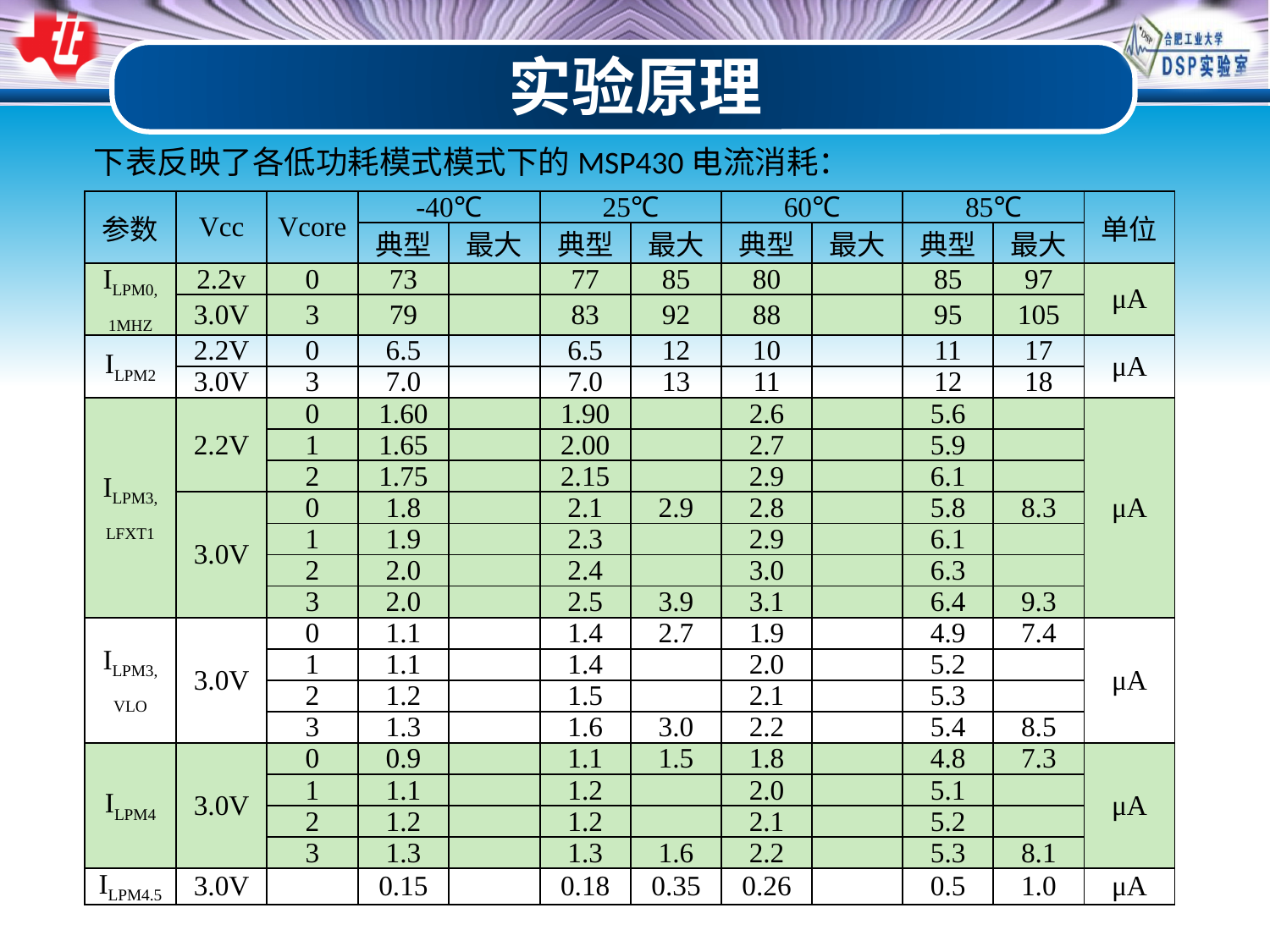

实验原理
下表反映了各低功耗模式模式下的MSP430电流消耗：
| 参数 | Vcc | Vcore | -40℃ |  | 25℃ |  | 60℃ |  | 85℃ |  | 单位 |
| --- | --- | --- | --- | --- | --- | --- | --- | --- | --- | --- | --- |
|  |  |  | 典型 | 最大 | 典型 | 最大 | 典型 | 最大 | 典型 | 最大 |  |
| ILPM0, 1MHZ | 2.2v | 0 | 73 |  | 77 | 85 | 80 |  | 85 | 97 | μA |
|  | 3.0V | 3 | 79 |  | 83 | 92 | 88 |  | 95 | 105 |  |
| ILPM2 | 2.2V | 0 | 6.5 |  | 6.5 | 12 | 10 |  | 11 | 17 | μA |
|  | 3.0V | 3 | 7.0 |  | 7.0 | 13 | 11 |  | 12 | 18 |  |
| ILPM3, LFXT1 | 2.2V | 0 | 1.60 |  | 1.90 |  | 2.6 |  | 5.6 |  | μA |
|  |  | 1 | 1.65 |  | 2.00 |  | 2.7 |  | 5.9 |  |  |
|  |  | 2 | 1.75 |  | 2.15 |  | 2.9 |  | 6.1 |  |  |
|  | 3.0V | 0 | 1.8 |  | 2.1 | 2.9 | 2.8 |  | 5.8 | 8.3 |  |
|  |  | 1 | 1.9 |  | 2.3 |  | 2.9 |  | 6.1 |  |  |
|  |  | 2 | 2.0 |  | 2.4 |  | 3.0 |  | 6.3 |  |  |
|  |  | 3 | 2.0 |  | 2.5 | 3.9 | 3.1 |  | 6.4 | 9.3 |  |
| ILPM3, VLO | 3.0V | 0 | 1.1 |  | 1.4 | 2.7 | 1.9 |  | 4.9 | 7.4 | μA |
|  |  | 1 | 1.1 |  | 1.4 |  | 2.0 |  | 5.2 |  |  |
|  |  | 2 | 1.2 |  | 1.5 |  | 2.1 |  | 5.3 |  |  |
|  |  | 3 | 1.3 |  | 1.6 | 3.0 | 2.2 |  | 5.4 | 8.5 |  |
| ILPM4 | 3.0V | 0 | 0.9 |  | 1.1 | 1.5 | 1.8 |  | 4.8 | 7.3 | μA |
|  |  | 1 | 1.1 |  | 1.2 |  | 2.0 |  | 5.1 |  |  |
|  |  | 2 | 1.2 |  | 1.2 |  | 2.1 |  | 5.2 |  |  |
|  |  | 3 | 1.3 |  | 1.3 | 1.6 | 2.2 |  | 5.3 | 8.1 |  |
| ILPM4.5 | 3.0V |  | 0.15 |  | 0.18 | 0.35 | 0.26 |  | 0.5 | 1.0 | μA |